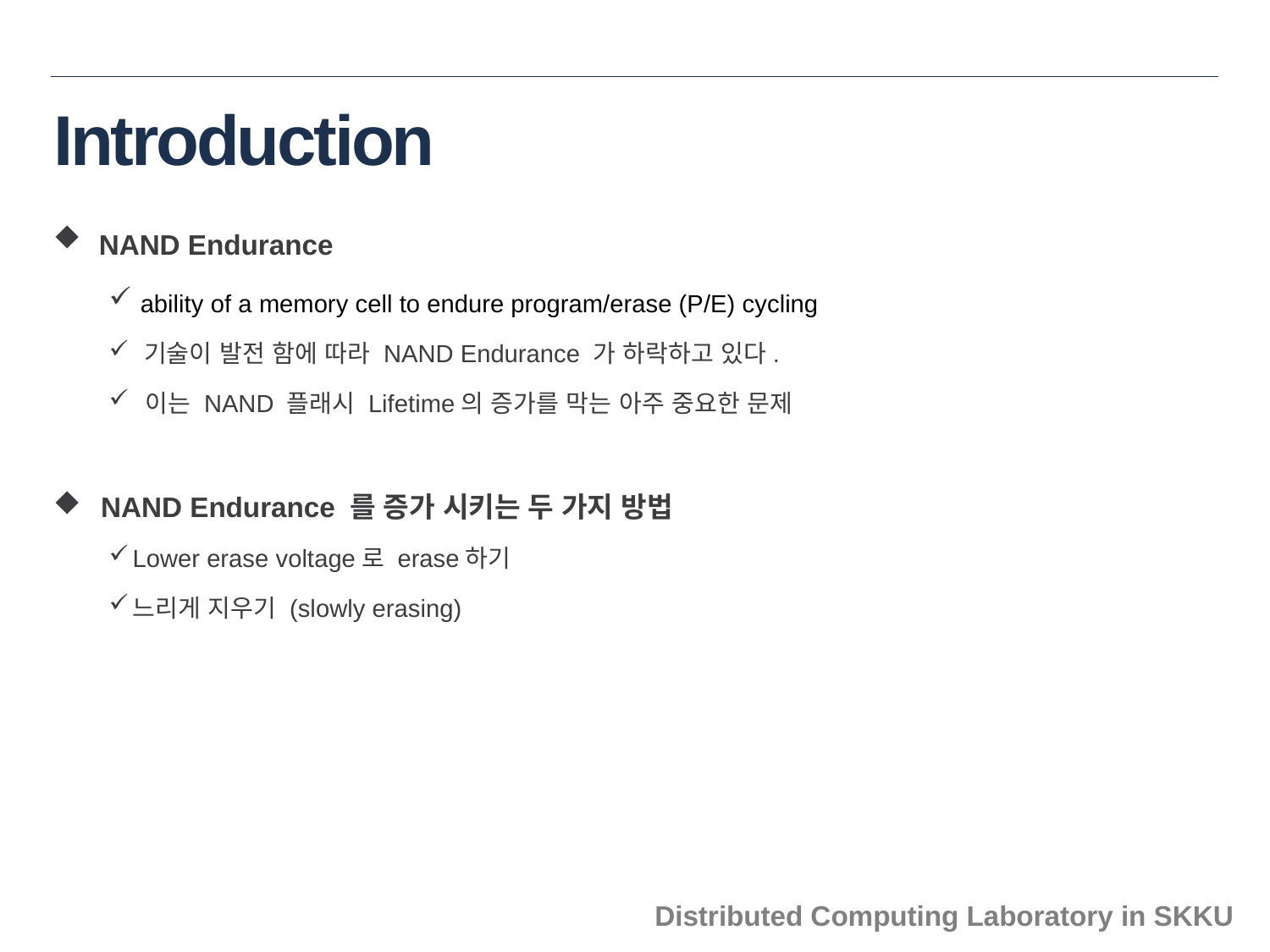

# Introduction
  NAND Endurance
 ability of a memory cell to endure program/erase (P/E) cycling
 기술이 발전 함에 따라 NAND Endurance 가 하락하고 있다.
 이는 NAND 플래시 Lifetime의 증가를 막는 아주 중요한 문제

NAND Endurance 를 증가 시키는 두 가지 방법
Lower erase voltage로 erase하기
느리게 지우기 (slowly erasing)
Distributed Computing Laboratory in SKKU